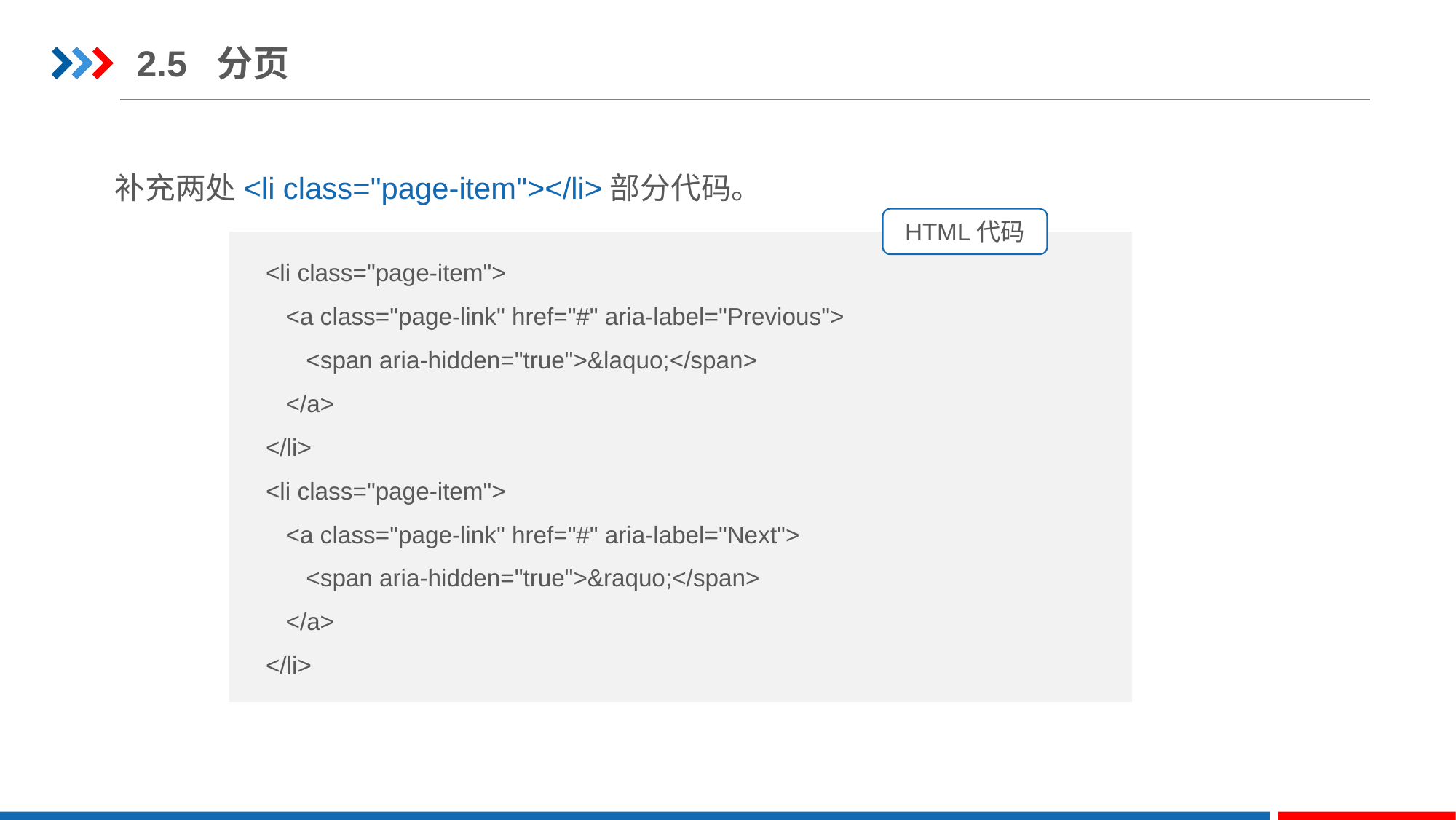

2.5  分页
补充两处<li class="page-item"></li>部分代码。
HTML代码

<li class="page-item">
   <a class="page-link" href="#" aria-label="Previous">
      <span aria-hidden="true">&laquo;</span>
   </a>
</li>
<li class="page-item">
   <a class="page-link" href="#" aria-label="Next">
      <span aria-hidden="true">&raquo;</span>
   </a>
</li>